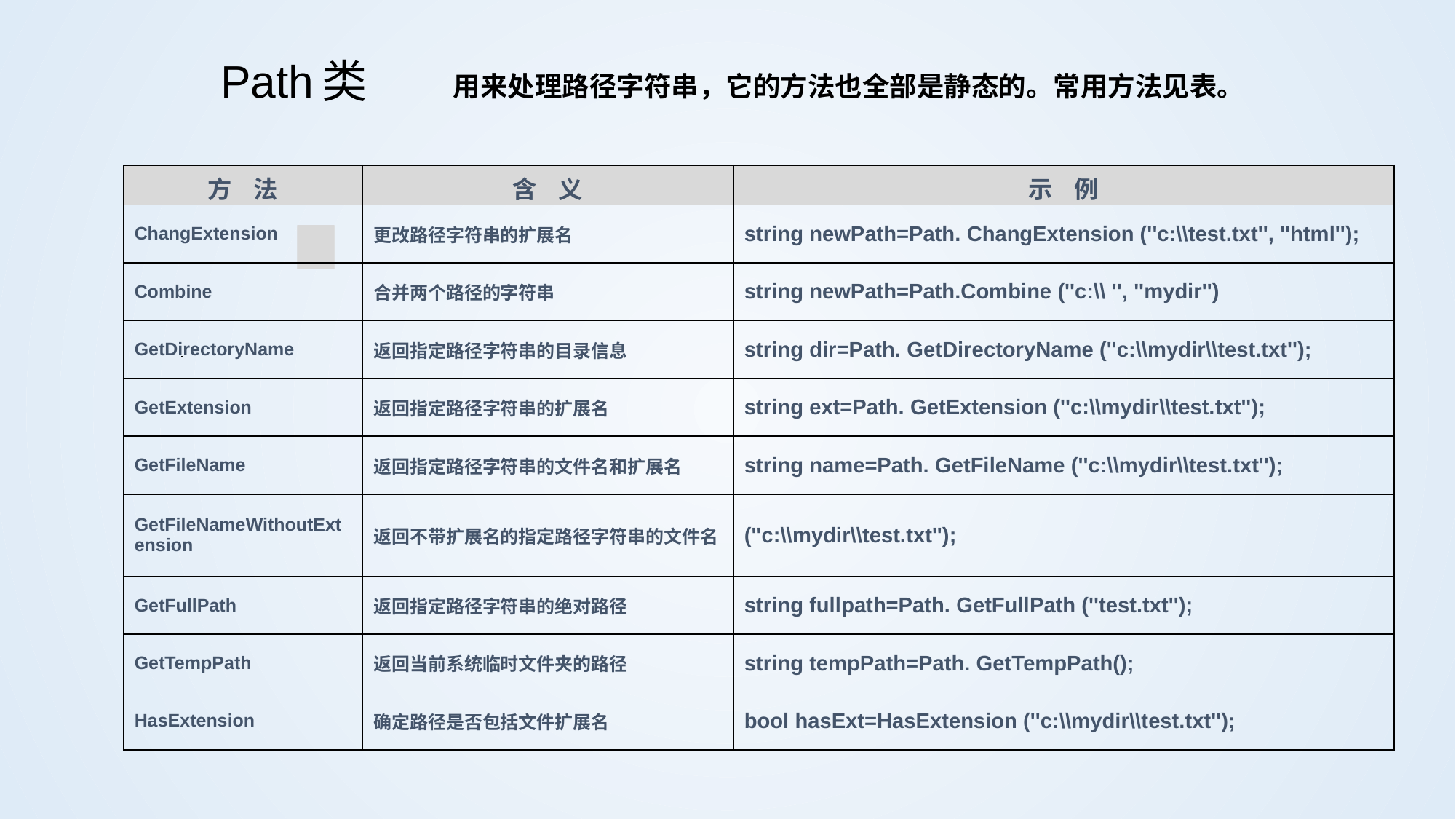

# Path类
用来处理路径字符串，它的方法也全部是静态的。常用方法见表。
| 方 法 | 含 义 | 示 例 |
| --- | --- | --- |
| ChangExtension | 更改路径字符串的扩展名 | string newPath=Path. ChangExtension (''c:\\test.txt'', ''html''); |
| Combine | 合并两个路径的字符串 | string newPath=Path.Combine (''c:\\ '', ''mydir'') |
| GetDirectoryName | 返回指定路径字符串的目录信息 | string dir=Path. GetDirectoryName (''c:\\mydir\\test.txt''); |
| GetExtension | 返回指定路径字符串的扩展名 | string ext=Path. GetExtension (''c:\\mydir\\test.txt''); |
| GetFileName | 返回指定路径字符串的文件名和扩展名 | string name=Path. GetFileName (''c:\\mydir\\test.txt''); |
| GetFileNameWithoutExtension | 返回不带扩展名的指定路径字符串的文件名 | (''c:\\mydir\\test.txt''); |
| GetFullPath | 返回指定路径字符串的绝对路径 | string fullpath=Path. GetFullPath (''test.txt''); |
| GetTempPath | 返回当前系统临时文件夹的路径 | string tempPath=Path. GetTempPath(); |
| HasExtension | 确定路径是否包括文件扩展名 | bool hasExt=HasExtension (''c:\\mydir\\test.txt''); |